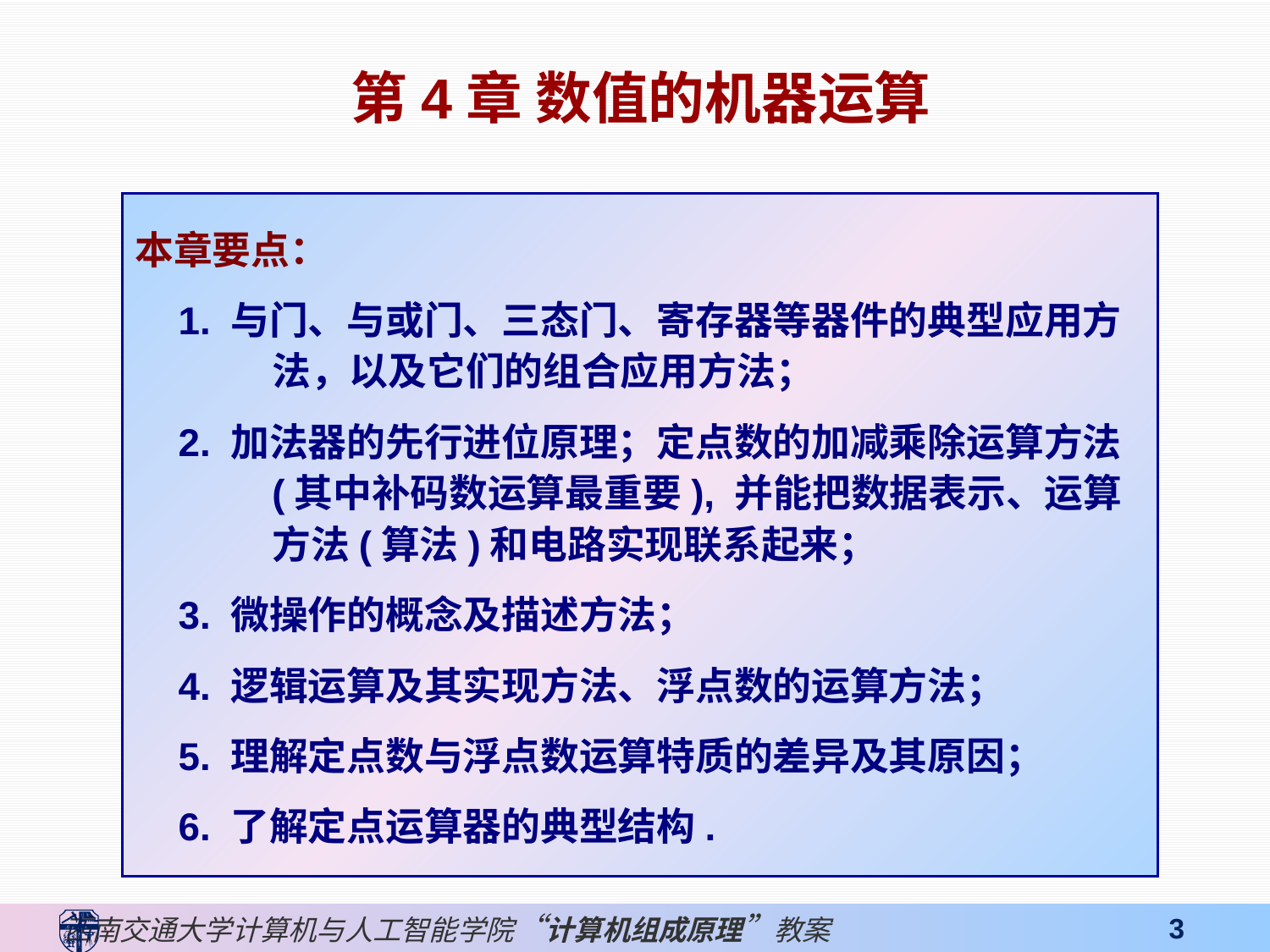

第4章 数值的机器运算
本章要点：
    1. 与门、与或门、三态门、寄存器等器件的典型应用方法，以及它们的组合应用方法；
    2. 加法器的先行进位原理；定点数的加减乘除运算方法(其中补码数运算最重要), 并能把数据表示、运算方法(算法)和电路实现联系起来；
    3. 微操作的概念及描述方法；
    4. 逻辑运算及其实现方法、浮点数的运算方法；
    5. 理解定点数与浮点数运算特质的差异及其原因；
    6. 了解定点运算器的典型结构.